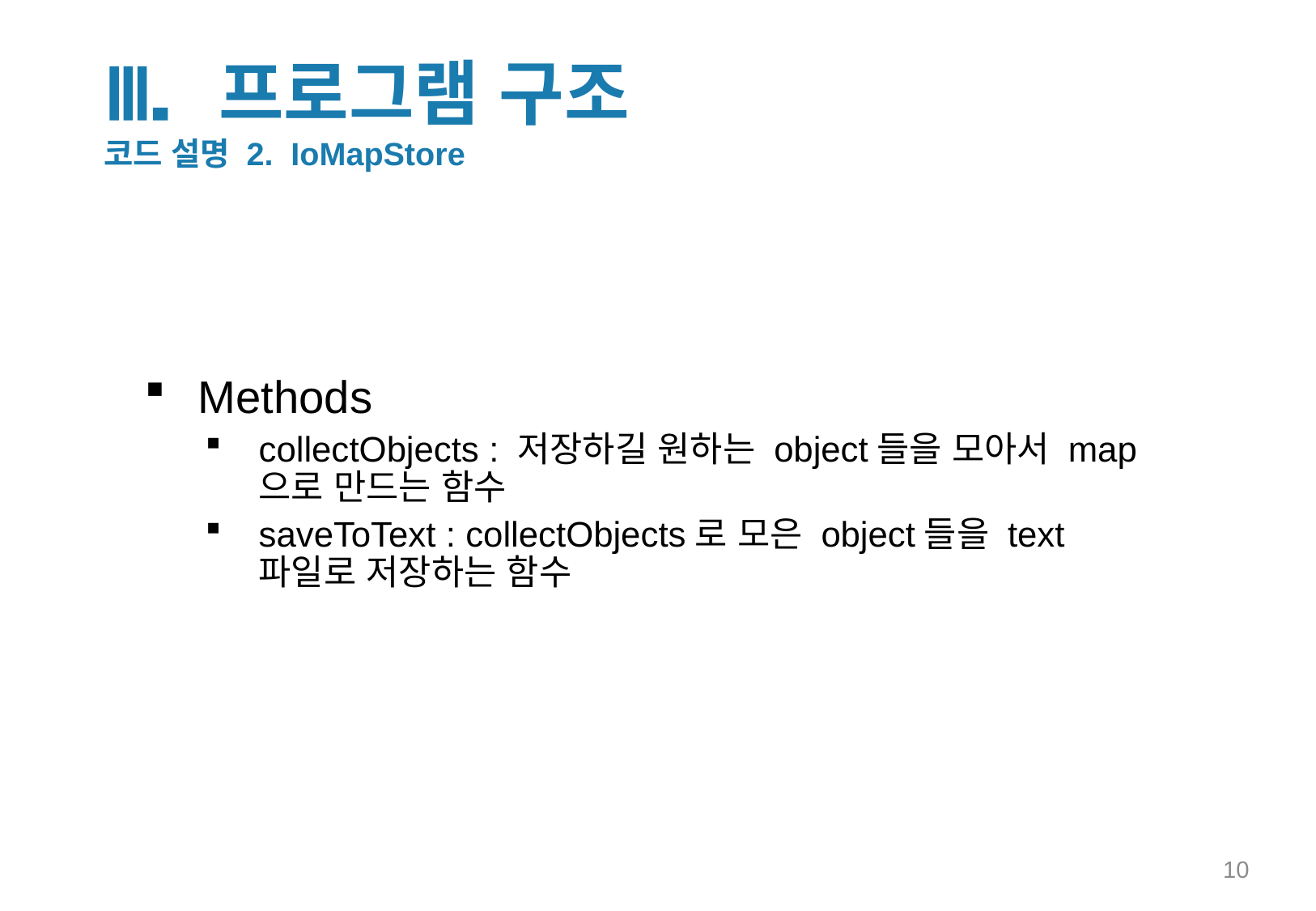

Ⅲ.  프로그램 구조
코드 설명 2.  IoMapStore
Methods
collectObjects : 저장하길 원하는 object들을 모아서 map으로 만드는 함수
saveToText : collectObjects로 모은 object들을 text 파일로 저장하는 함수
10